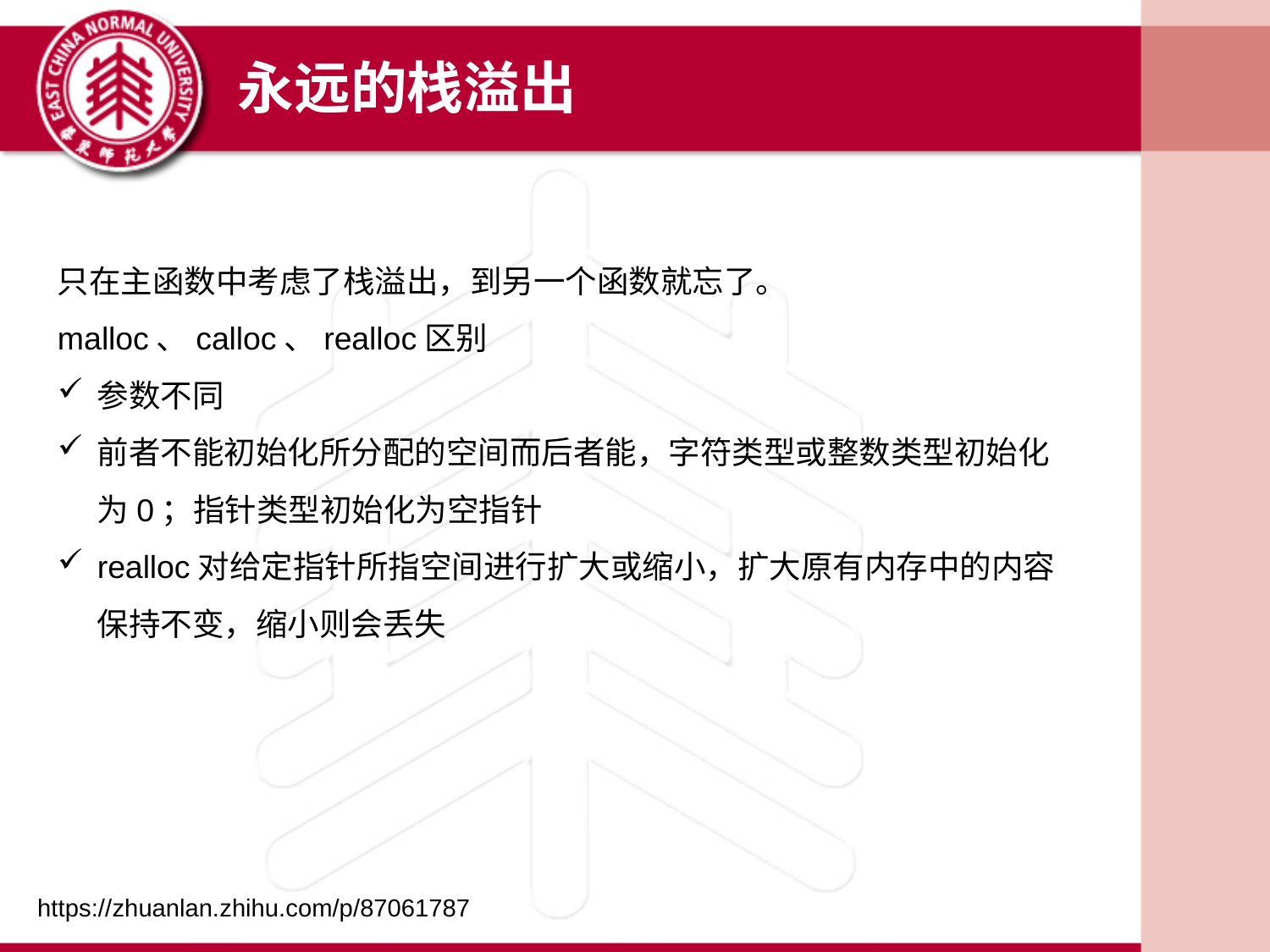

永远的栈溢出
只在主函数中考虑了栈溢出，到另一个函数就忘了。
malloc、calloc、realloc区别
参数不同
前者不能初始化所分配的空间而后者能，字符类型或整数类型初始化为0；指针类型初始化为空指针
realloc对给定指针所指空间进行扩大或缩小，扩大原有内存中的内容保持不变，缩小则会丢失
https://zhuanlan.zhihu.com/p/87061787